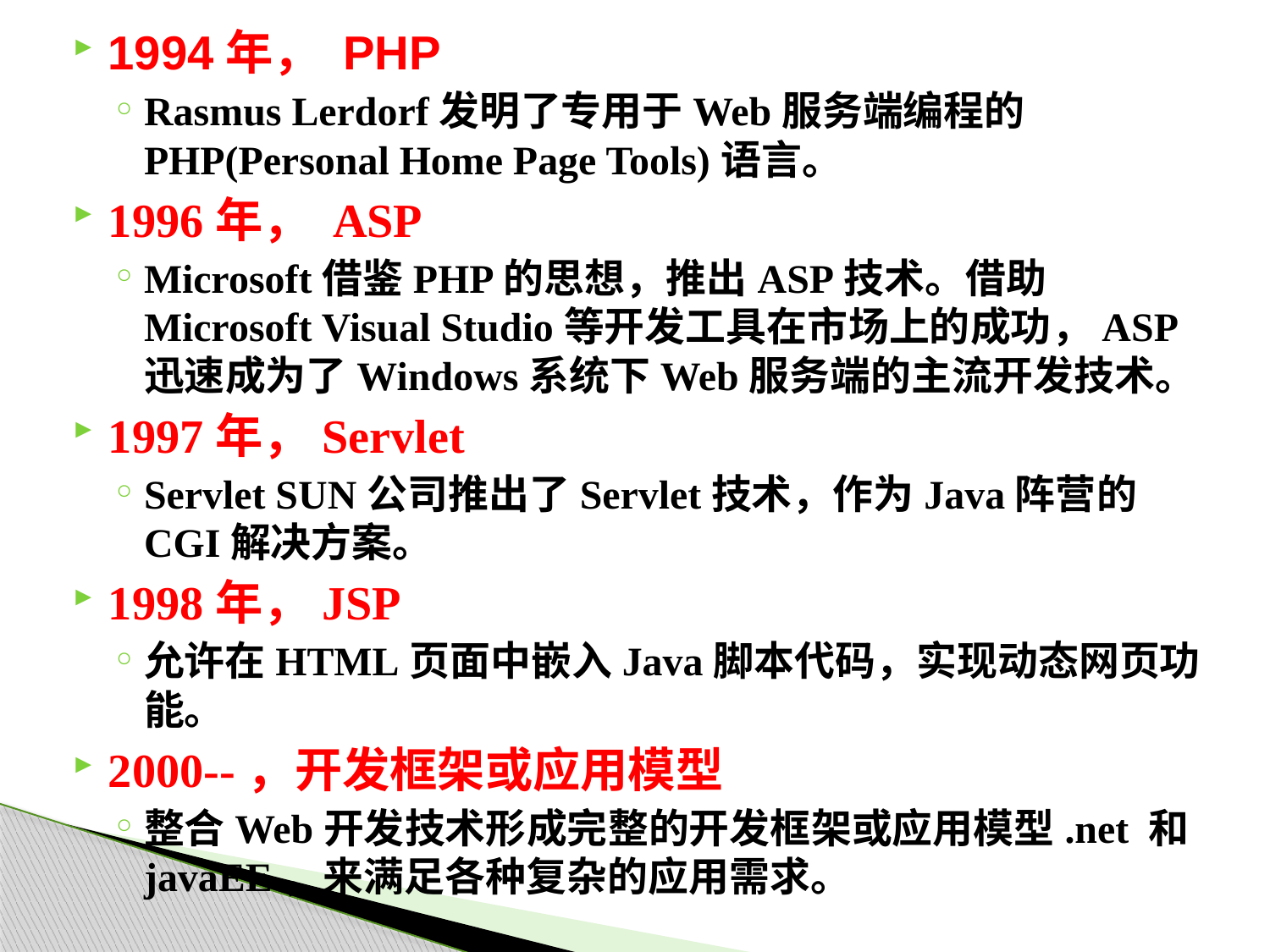

1994年， PHP
Rasmus Lerdorf发明了专用于Web服务端编程的PHP(Personal Home Page Tools)语言。
1996年， ASP
Microsoft借鉴PHP的思想，推出ASP技术。借助Microsoft Visual Studio等开发工具在市场上的成功，ASP迅速成为了Windows系统下Web服务端的主流开发技术。
1997年，Servlet
Servlet SUN公司推出了Servlet技术，作为Java阵营的CGI解决方案。
1998年，JSP
允许在HTML页面中嵌入Java脚本代码，实现动态网页功能。
2000--，开发框架或应用模型
整合Web开发技术形成完整的开发框架或应用模型.net 和javaEE，来满足各种复杂的应用需求。